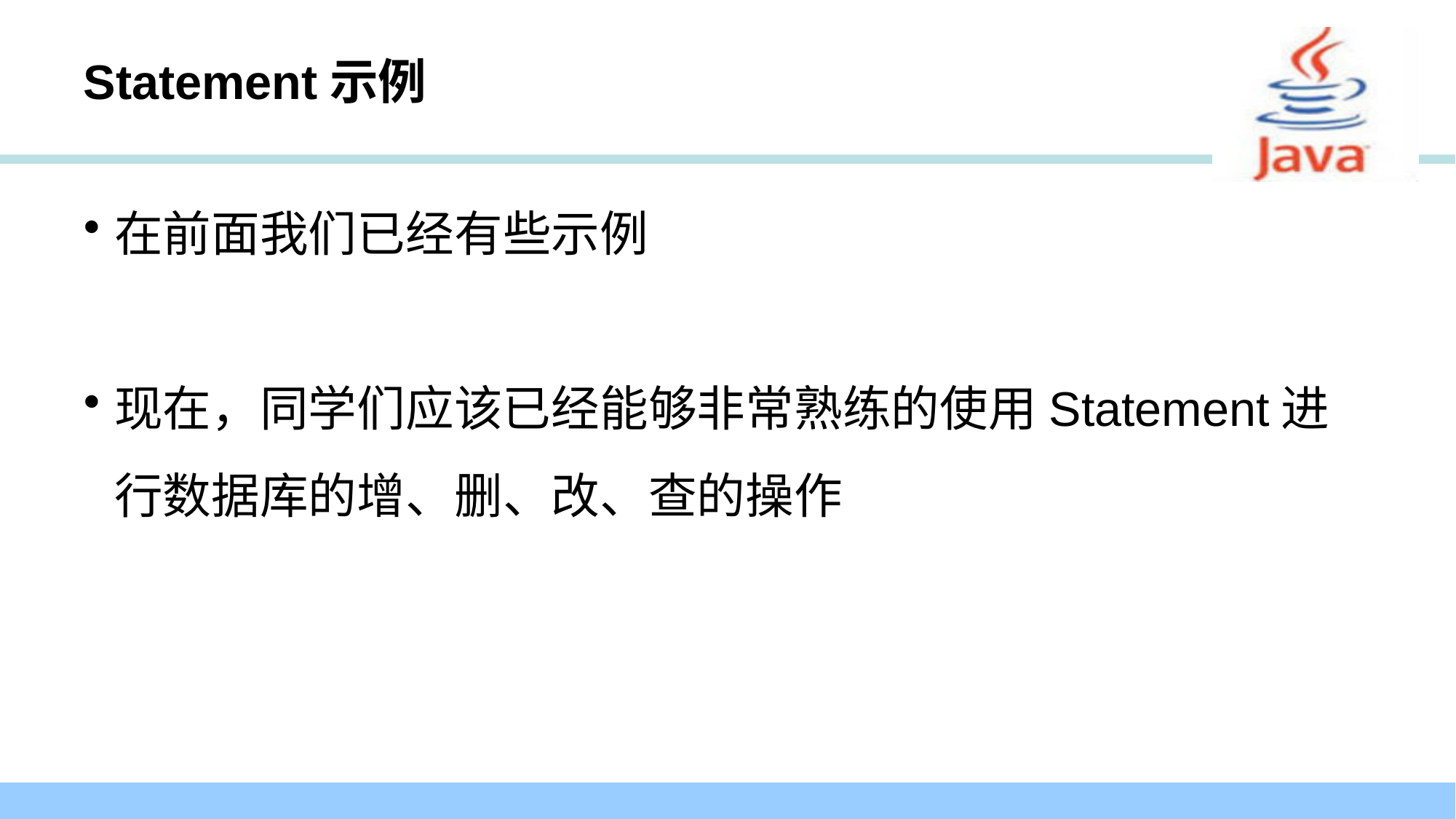

# Statement示例
在前面我们已经有些示例

现在，同学们应该已经能够非常熟练的使用Statement进行数据库的增、删、改、查的操作